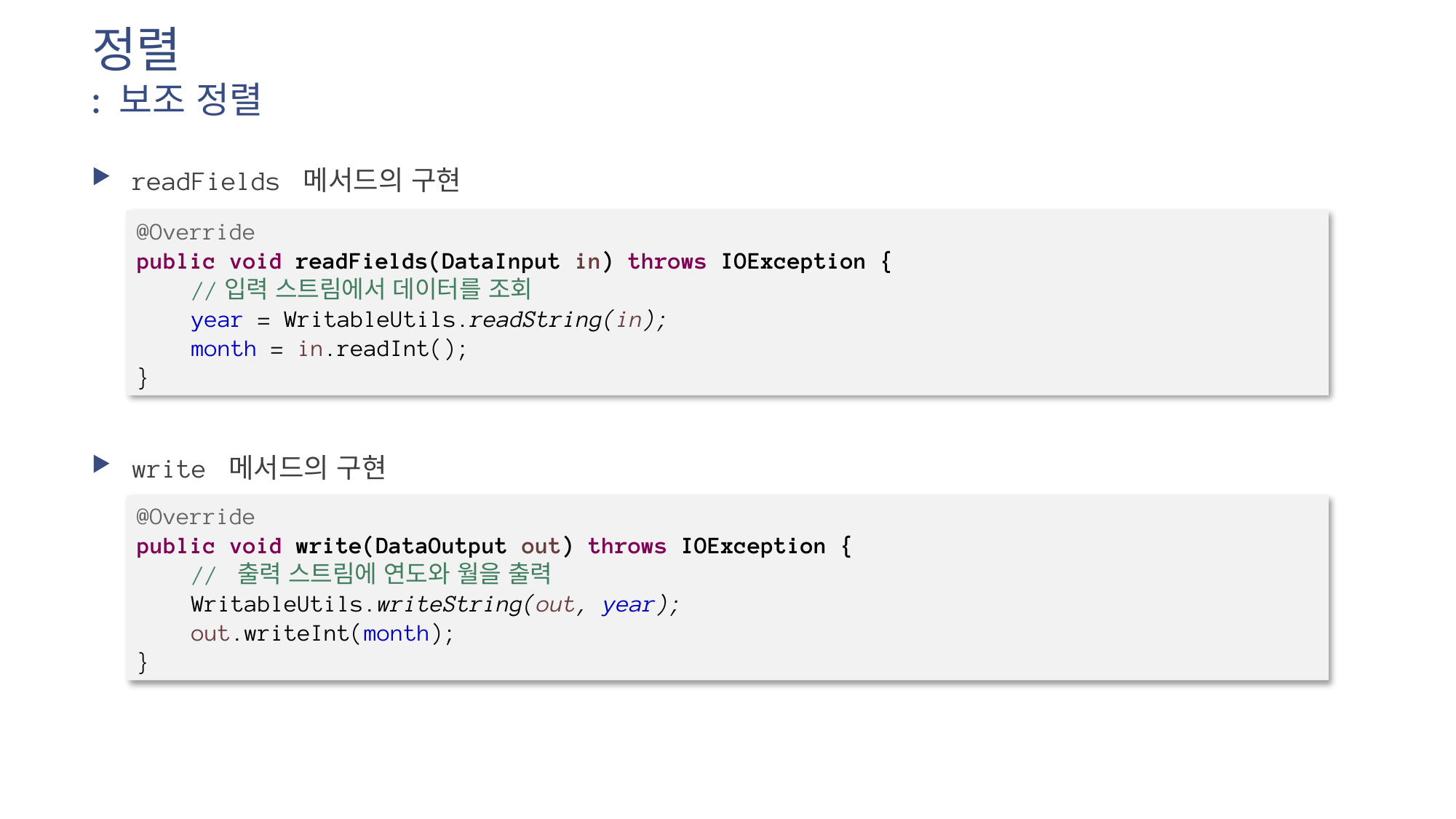

# 정렬 : 보조 정렬
readFields 메서드의 구현

write 메서드의 구현
@Override
public void readFields(DataInput in) throws IOException {
//입력 스트림에서 데이터를 조회
year = WritableUtils.readString(in);
month = in.readInt();
}
@Override
public void write(DataOutput out) throws IOException {
// 출력 스트림에 연도와 월을 출력
WritableUtils.writeString(out, year);
out.writeInt(month);
}